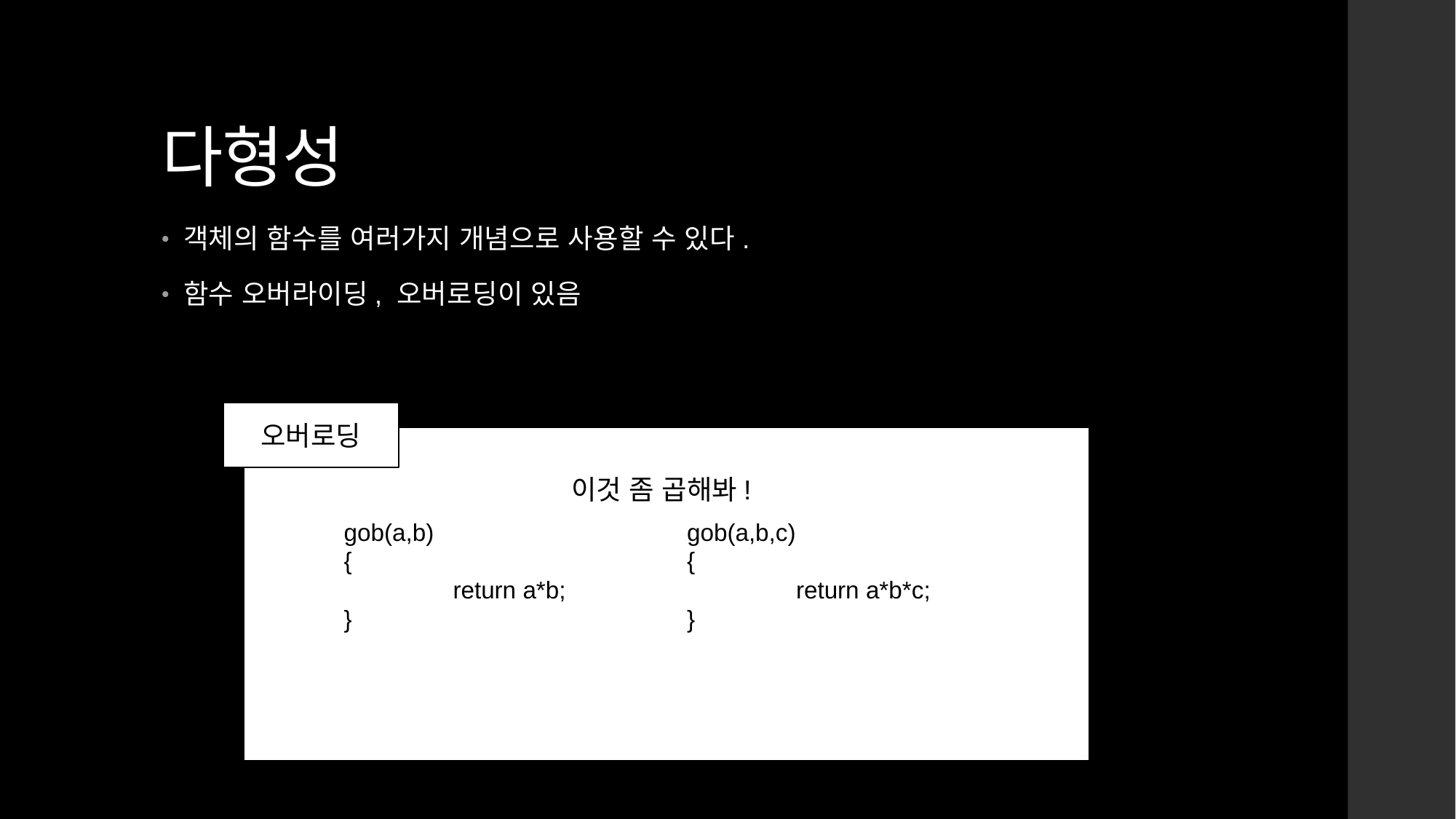

# 다형성
객체의 함수를 여러가지 개념으로 사용할 수 있다.
함수 오버라이딩, 오버로딩이 있음
오버라이딩

공 가져와!
오버로딩

이것 좀 곱해봐!
gob(a,b)
{
	return a*b;
}
dog.bringBall()
{
	입을 벌린다;
	공을 문다;
	주인에게 간다;
	입을 벌린다;
}
gob(a,b,c)
{
	return a*b*c;
}
human.bringBall()
{
	말한다(“네가 하세요!“);
}